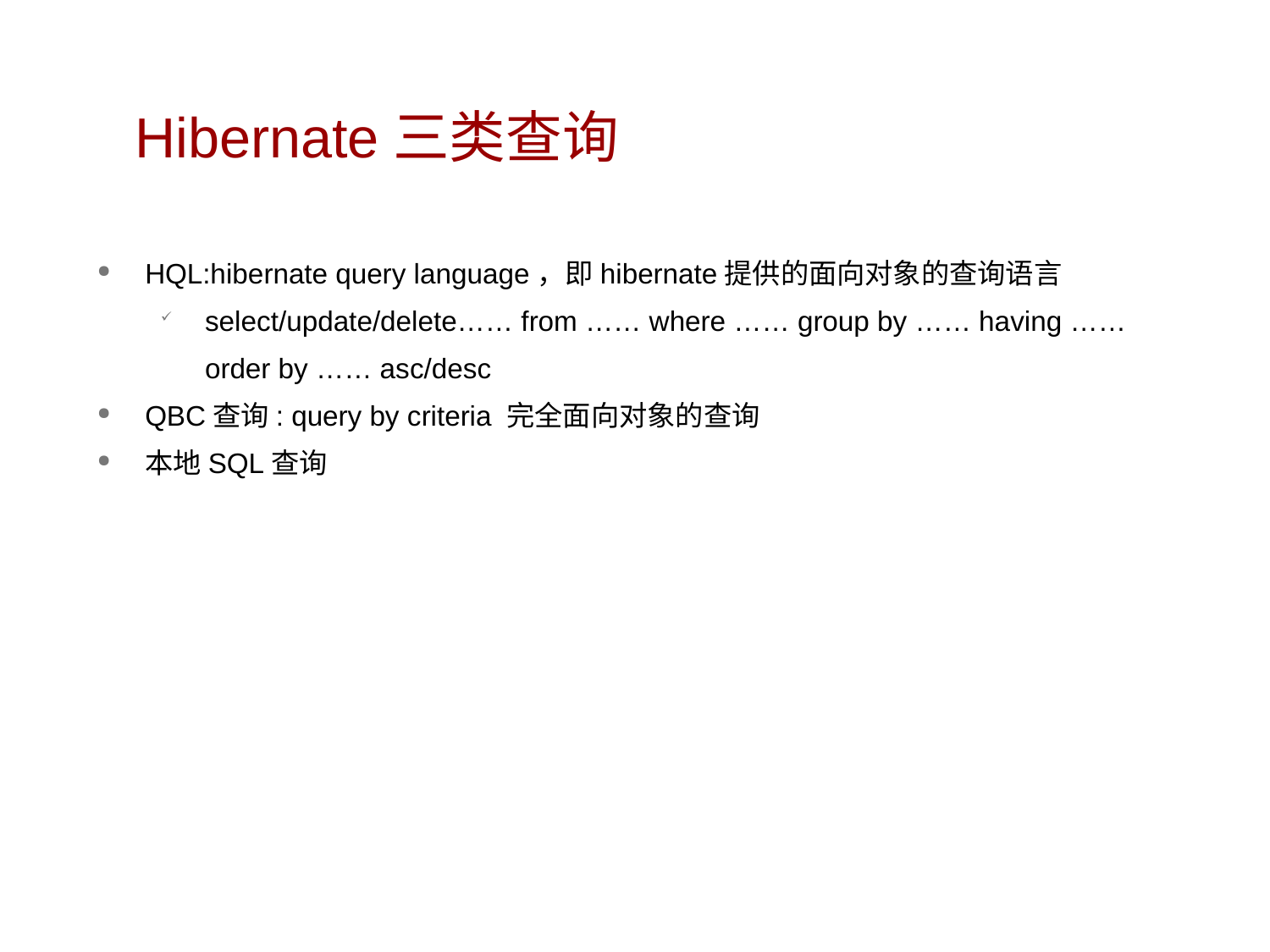

# Hibernate三类查询
HQL:hibernate query language，即hibernate提供的面向对象的查询语言
select/update/delete…… from …… where …… group by …… having …… order by …… asc/desc
QBC查询: query by criteria 完全面向对象的查询
本地SQL查询